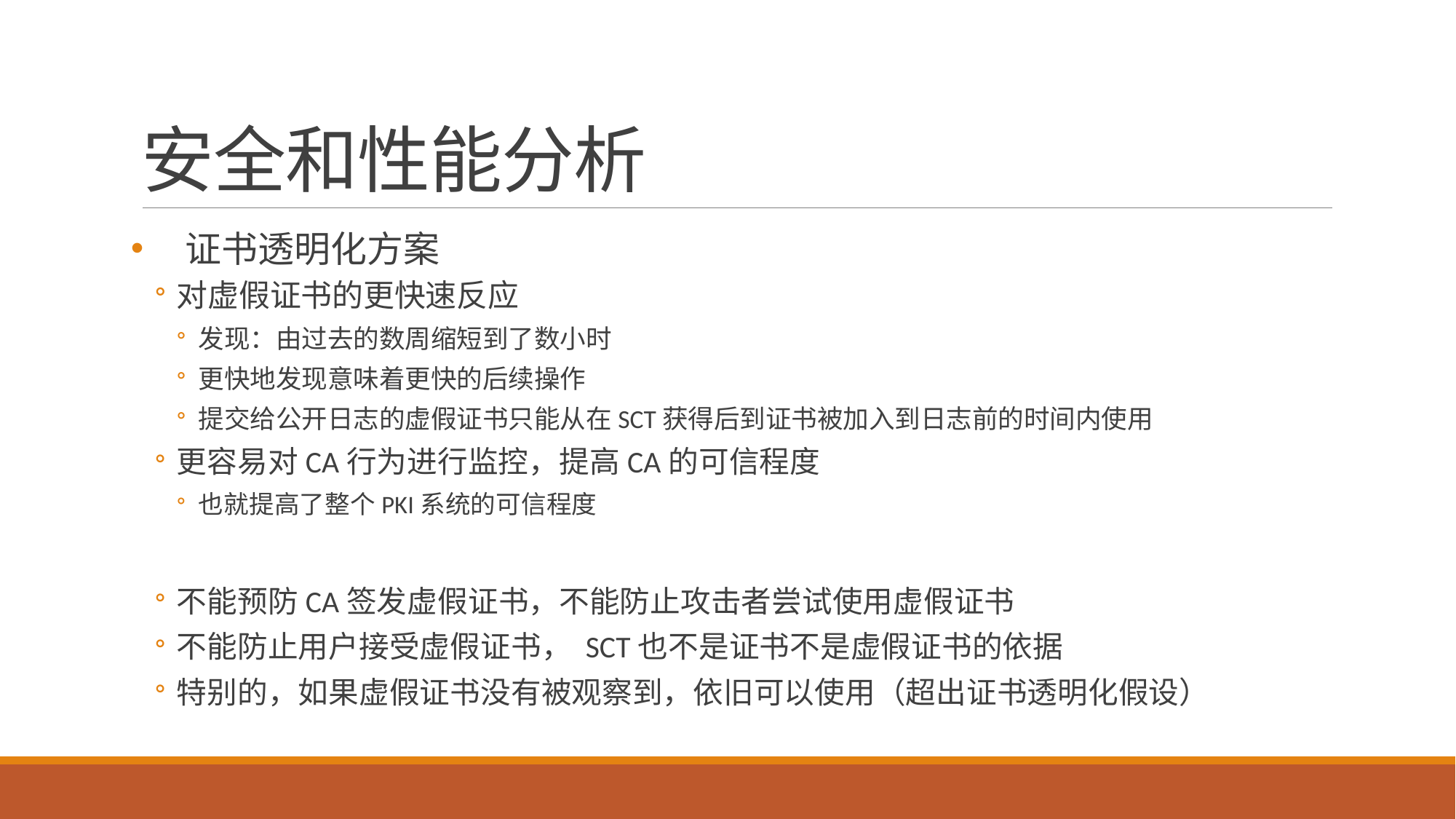

# 安全和性能分析
证书透明化方案
对虚假证书的更快速反应
发现：由过去的数周缩短到了数小时
更快地发现意味着更快的后续操作
提交给公开日志的虚假证书只能从在SCT获得后到证书被加入到日志前的时间内使用
更容易对CA行为进行监控，提高CA的可信程度
也就提高了整个PKI系统的可信程度

不能预防CA签发虚假证书，不能防止攻击者尝试使用虚假证书
不能防止用户接受虚假证书， SCT也不是证书不是虚假证书的依据
特别的，如果虚假证书没有被观察到，依旧可以使用（超出证书透明化假设）

54